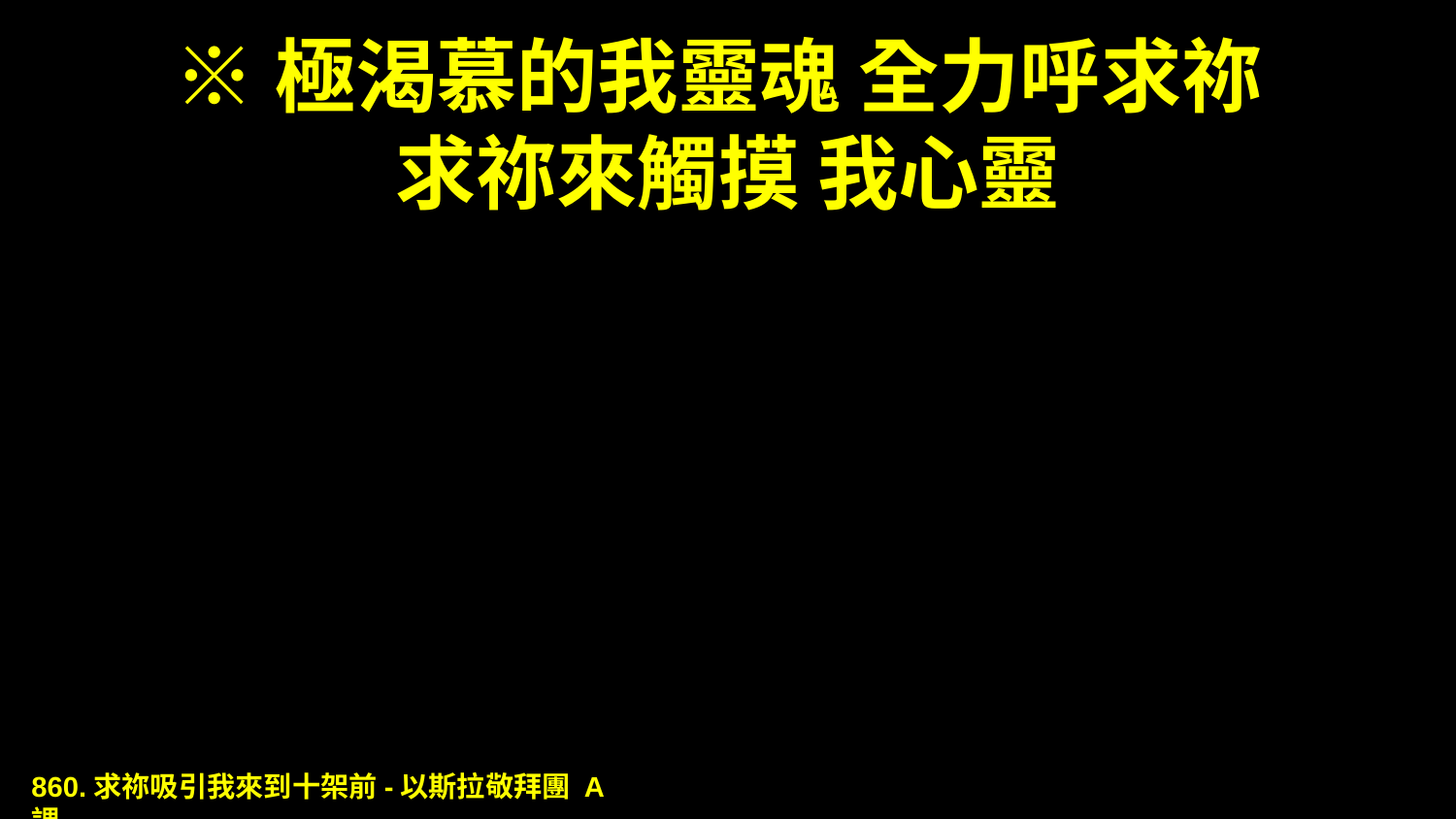

# ※極渴慕的我靈魂 全力呼求祢 求祢來觸摸 我心靈
860.求祢吸引我來到十架前-以斯拉敬拜團 A調